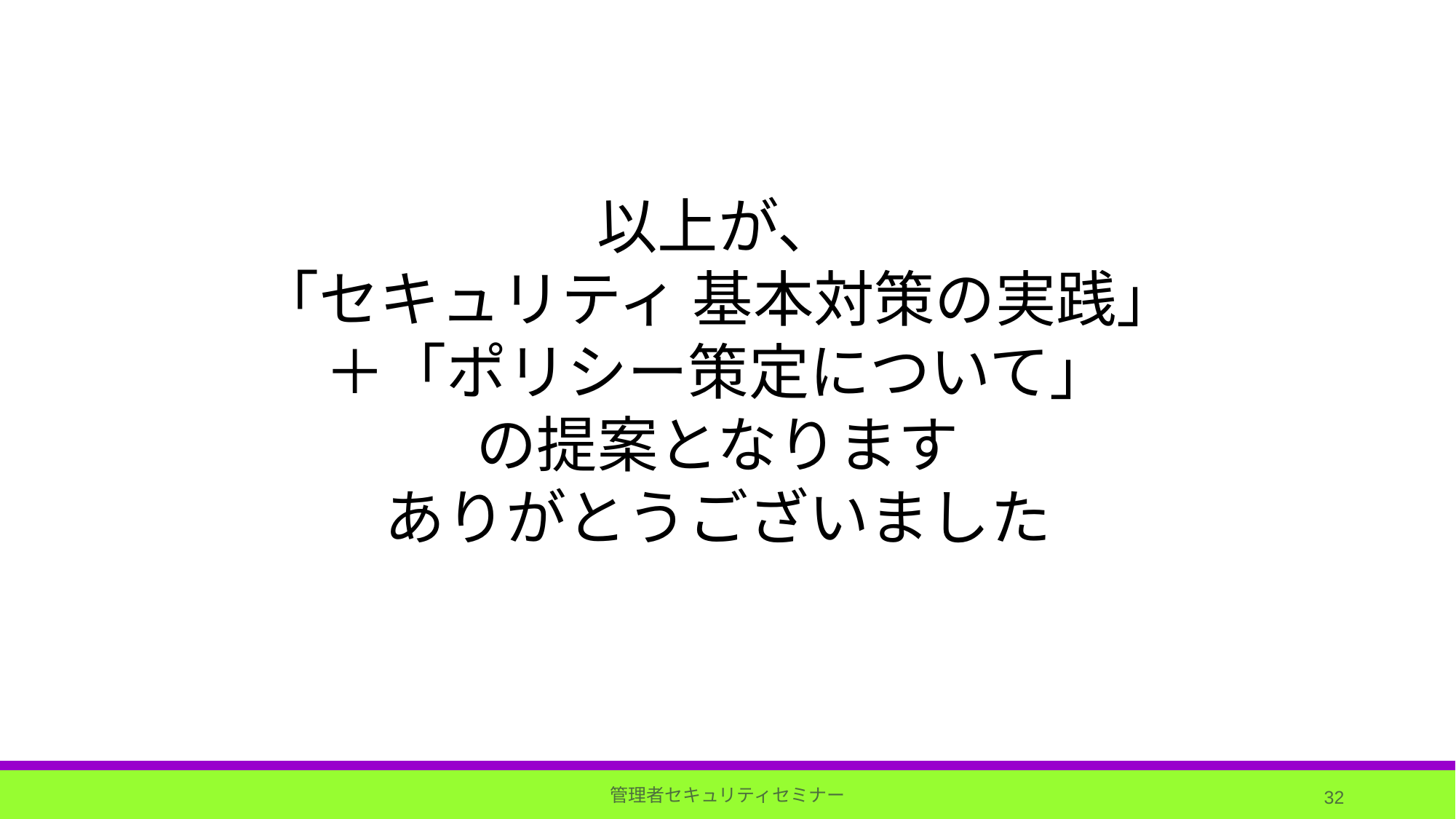

以上が、
「セキュリティ 基本対策の実践」
＋「ポリシー策定について」
の提案となります
ありがとうございました

管理者セキュリティセミナー
32